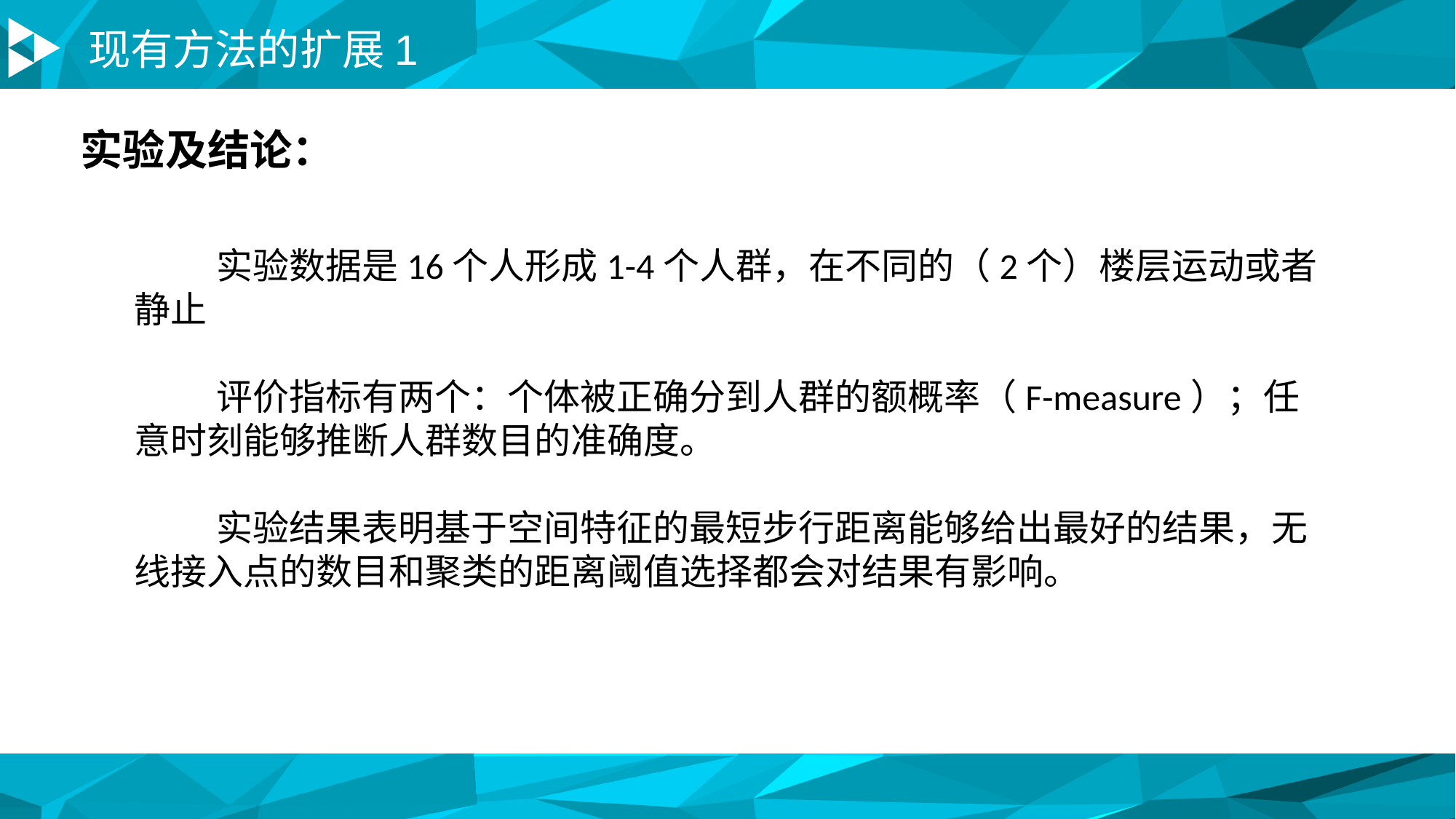

现有方法的扩展1
实验及结论：
2

         实验数据是16个人形成1-4个人群，在不同的（2个）楼层运动或者静止

         评价指标有两个：个体被正确分到人群的额概率（F-measure）；任意时刻能够推断人群数目的准确度。

         实验结果表明基于空间特征的最短步行距离能够给出最好的结果，无线接入点的数目和聚类的距离阈值选择都会对结果有影响。